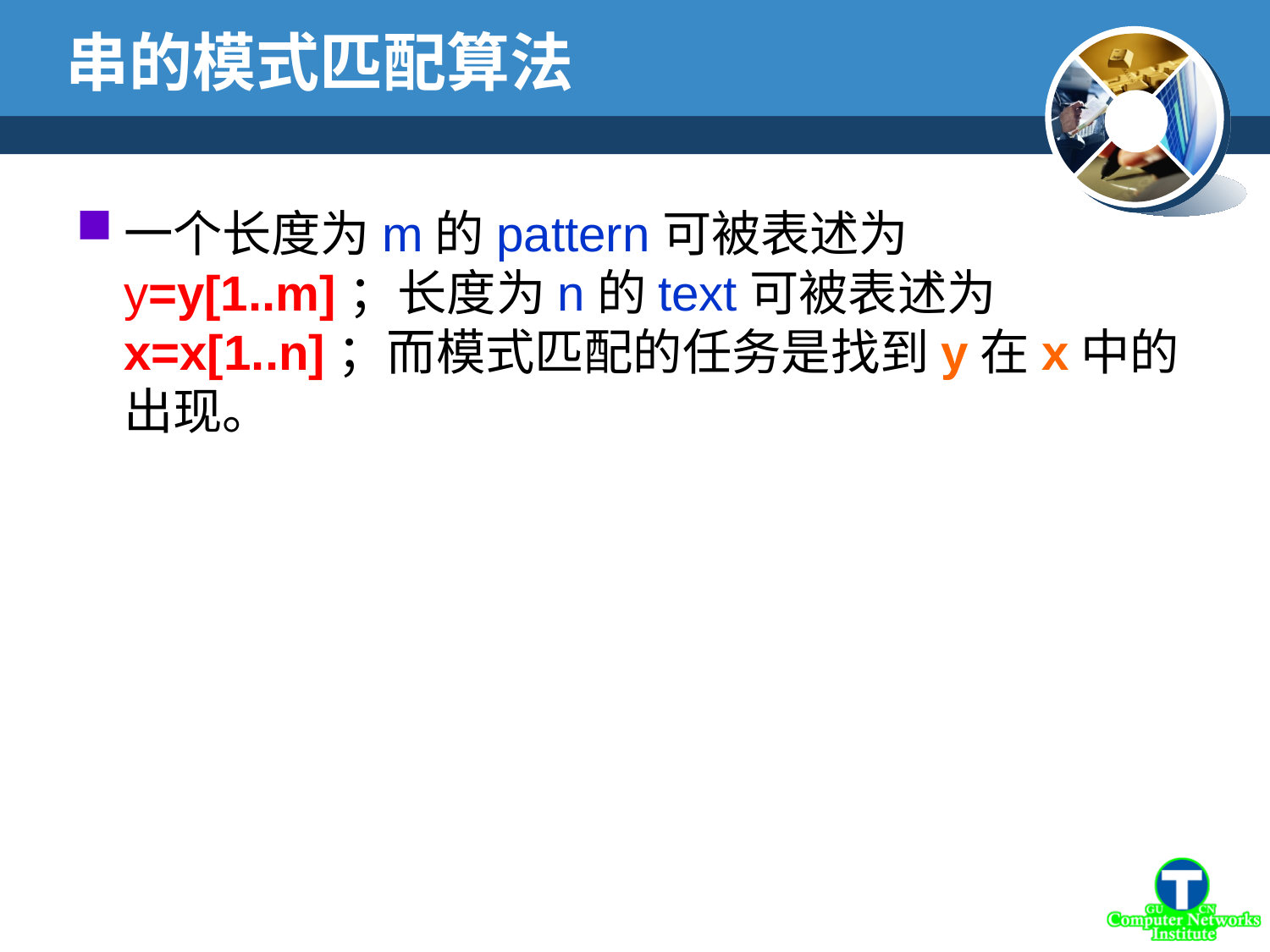

# 串的模式匹配算法
一个长度为m的pattern可被表述为y=y[1..m]；长度为n的text可被表述为x=x[1..n]；而模式匹配的任务是找到y在x中的出现。